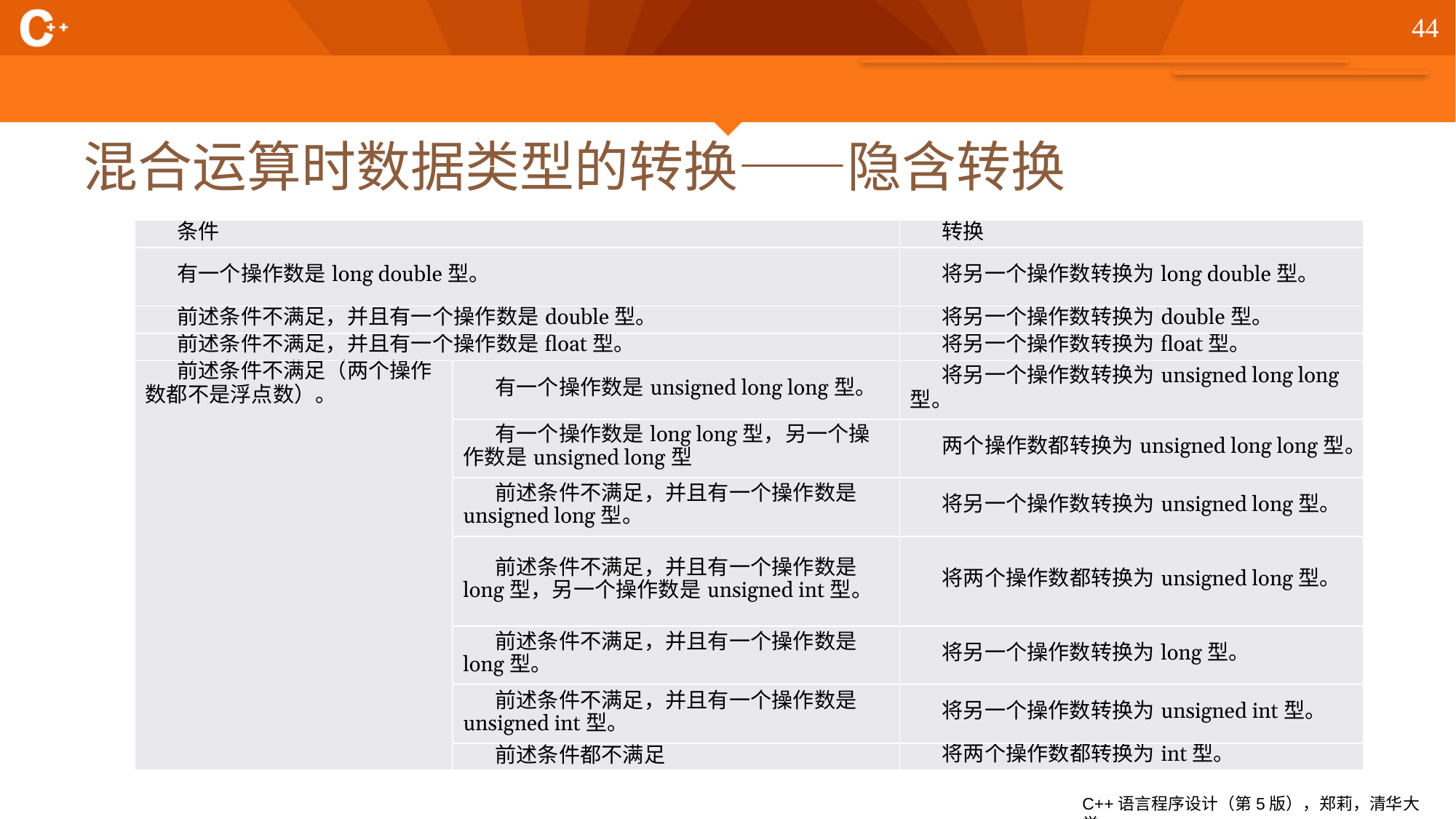

44
# 混合运算时数据类型的转换——隐含转换
| 条件 |  | 转换 |
| --- | --- | --- |
| 有一个操作数是long double型。 |  | 将另一个操作数转换为long double型。 |
| 前述条件不满足，并且有一个操作数是double型。 |  | 将另一个操作数转换为double型。 |
| 前述条件不满足，并且有一个操作数是float型。 |  | 将另一个操作数转换为float型。 |
| 前述条件不满足（两个操作数都不是浮点数）。 | 有一个操作数是unsigned long long型。 | 将另一个操作数转换为unsigned long long型。 |
|  | 有一个操作数是long long型，另一个操作数是unsigned long型 | 两个操作数都转换为unsigned long long型。 |
|  | 前述条件不满足，并且有一个操作数是unsigned long型。 | 将另一个操作数转换为unsigned long型。 |
|  | 前述条件不满足，并且有一个操作数是long型，另一个操作数是unsigned int型。 | 将两个操作数都转换为unsigned long型。 |
|  | 前述条件不满足，并且有一个操作数是long型。 | 将另一个操作数转换为long型。 |
|  | 前述条件不满足，并且有一个操作数是unsigned int型。 | 将另一个操作数转换为unsigned int型。 |
|  | 前述条件都不满足 | 将两个操作数都转换为int型。 |